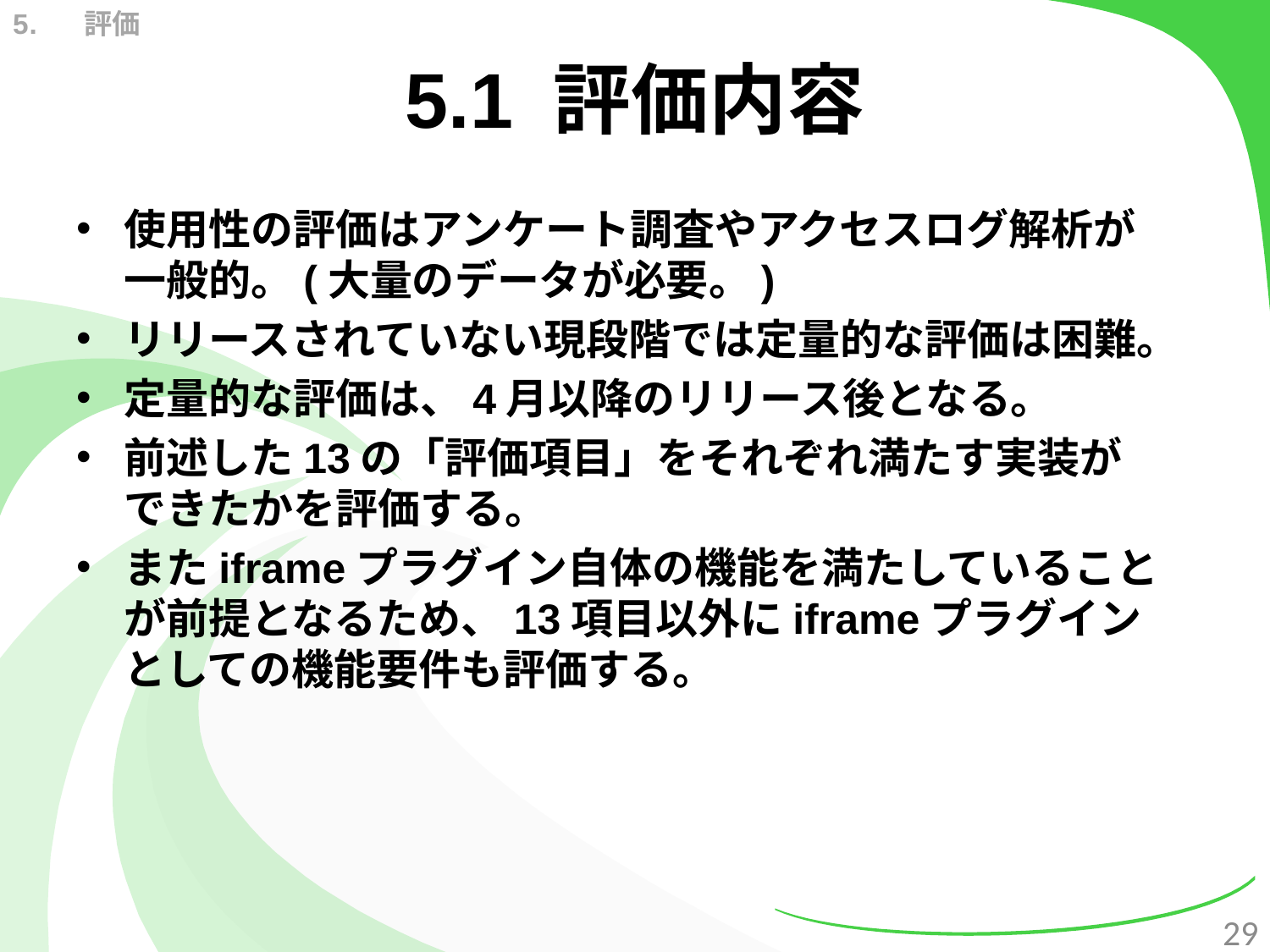

評価
# 5.1 評価内容
使用性の評価はアンケート調査やアクセスログ解析が一般的。(大量のデータが必要。)
リリースされていない現段階では定量的な評価は困難。
定量的な評価は、4月以降のリリース後となる。
前述した13の「評価項目」をそれぞれ満たす実装ができたかを評価する。
またiframeプラグイン自体の機能を満たしていることが前提となるため、13項目以外にiframeプラグインとしての機能要件も評価する。
29